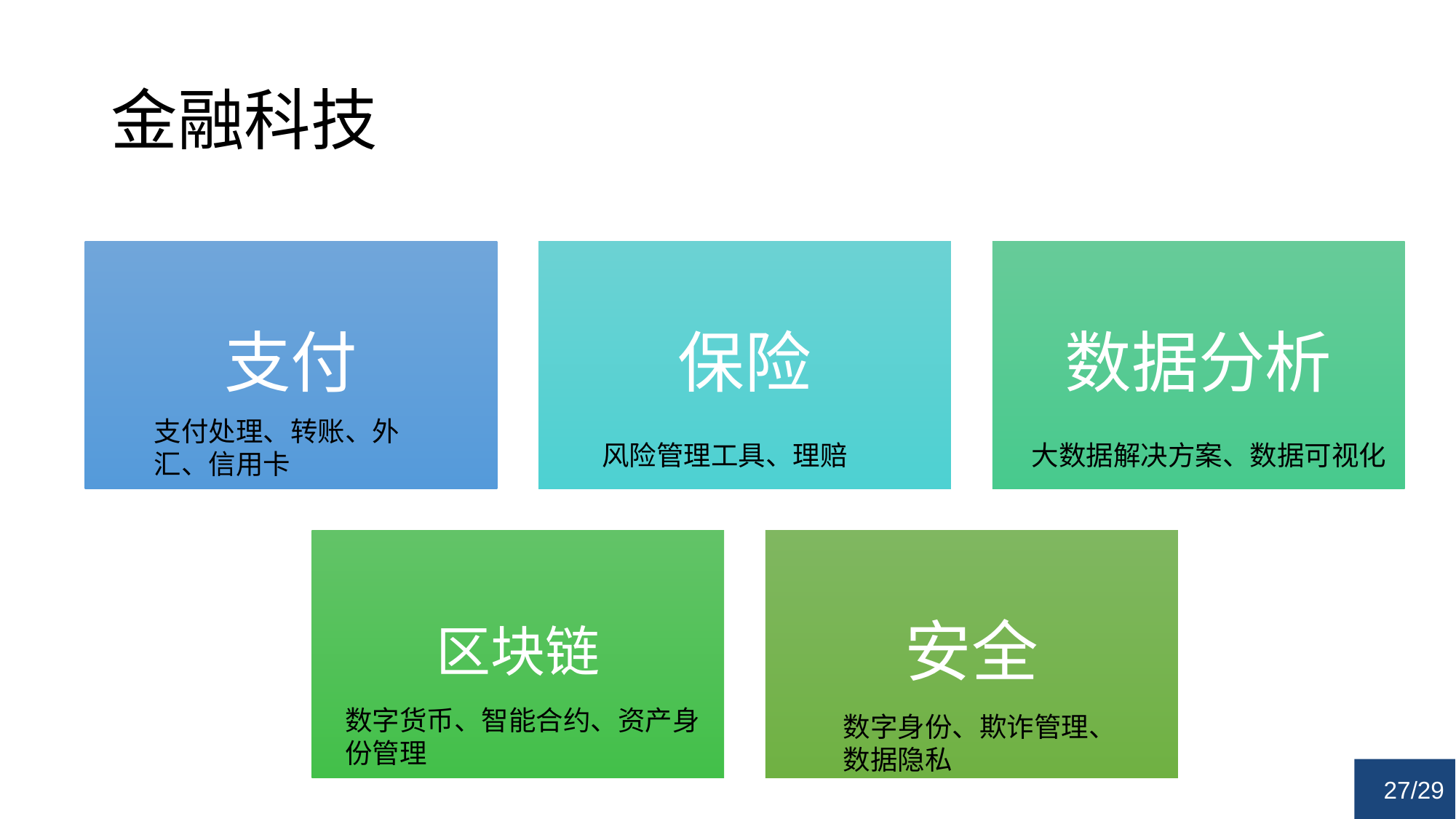

# 金融科技
支付
保险
数据分析
区块链
安全
支付处理、转账、外汇、信用卡
风险管理工具、理赔
大数据解决方案、数据可视化
数字货币、智能合约、资产身份管理
数字身份、欺诈管理、数据隐私
27/29